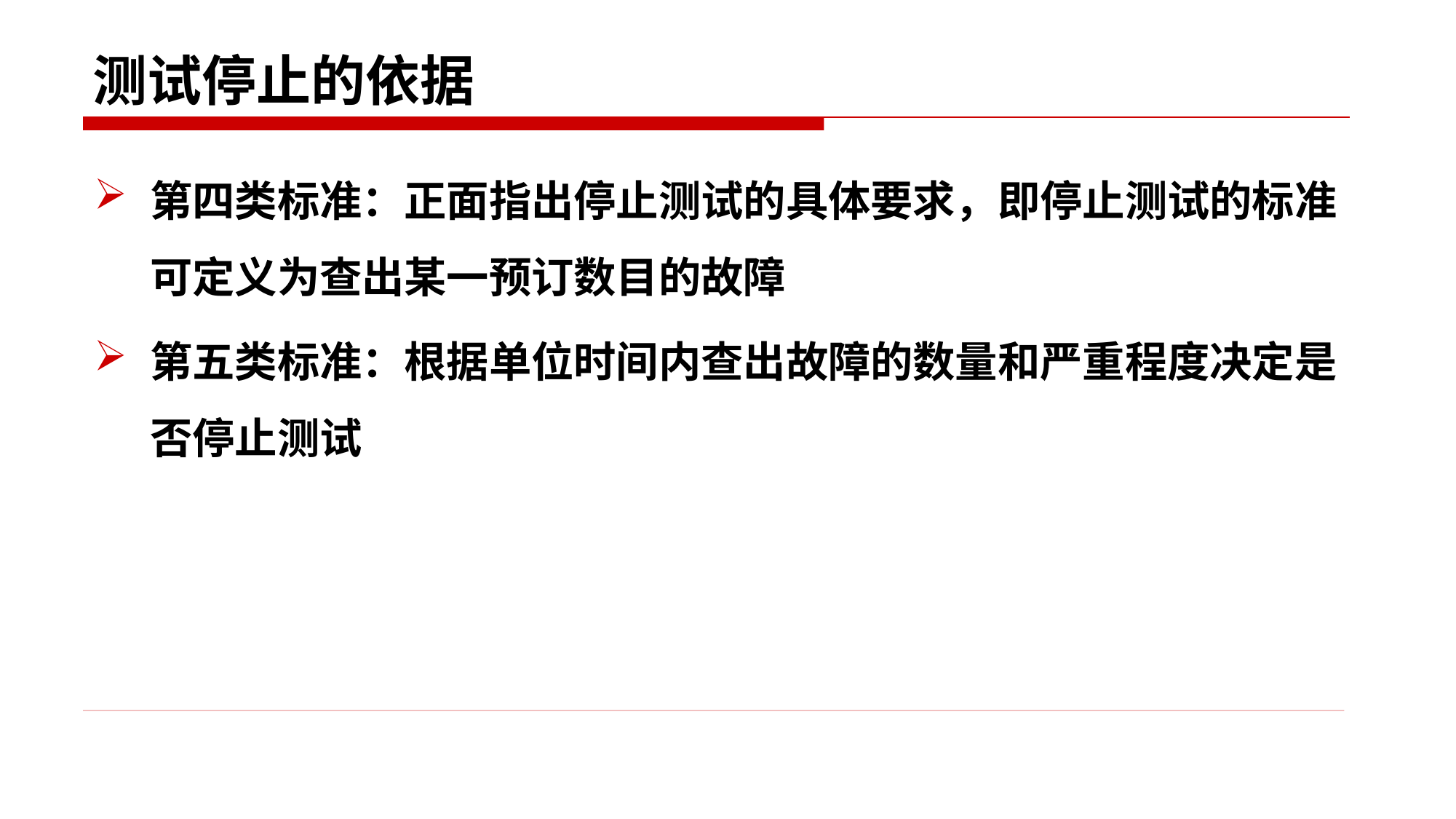

# 测试停止的依据
第四类标准：正面指出停止测试的具体要求，即停止测试的标准可定义为查出某一预订数目的故障
第五类标准：根据单位时间内查出故障的数量和严重程度决定是否停止测试